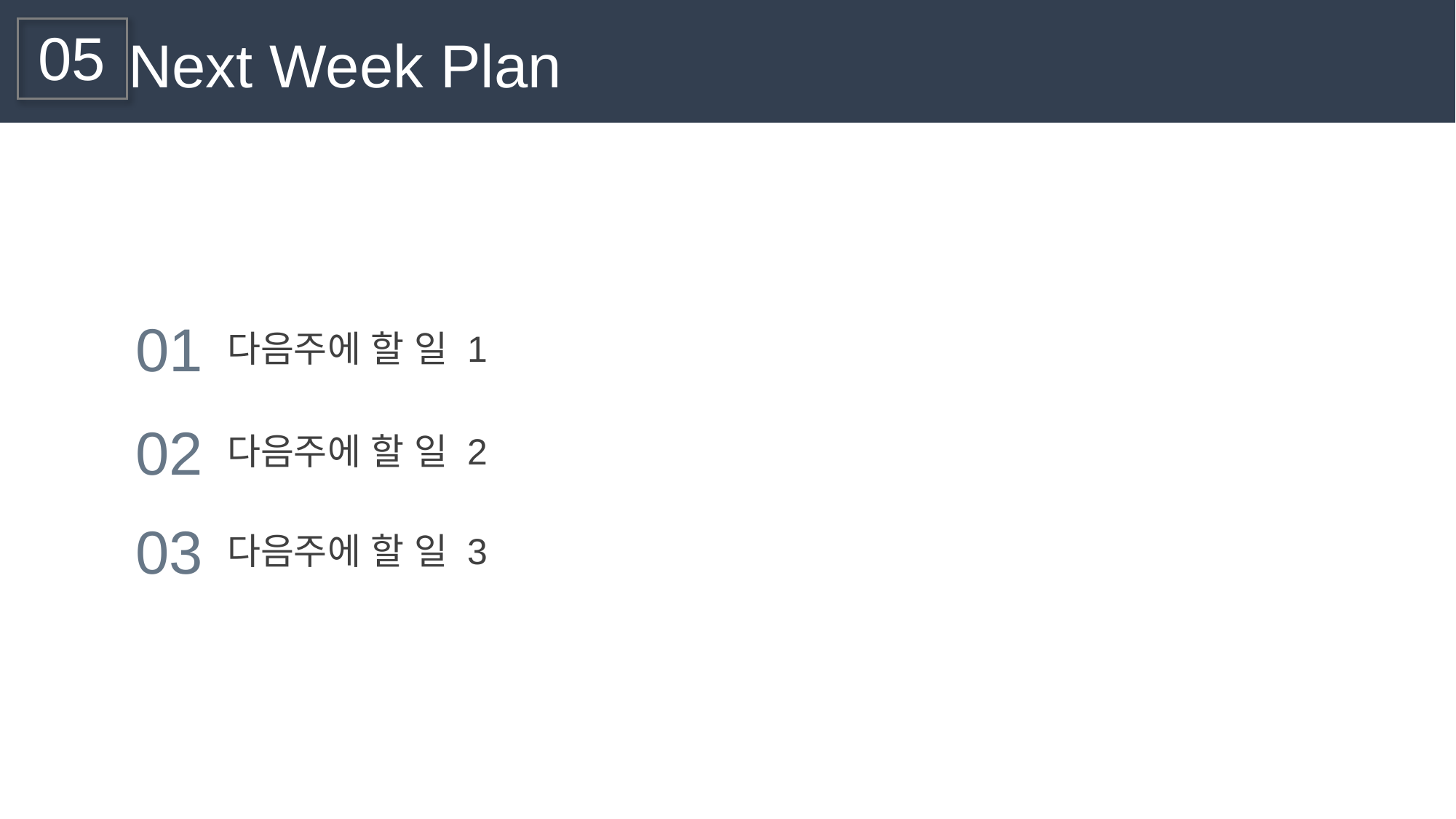

05

Next Week Plan
01
다음주에 할 일 1
02
다음주에 할 일 2
03
다음주에 할 일 3